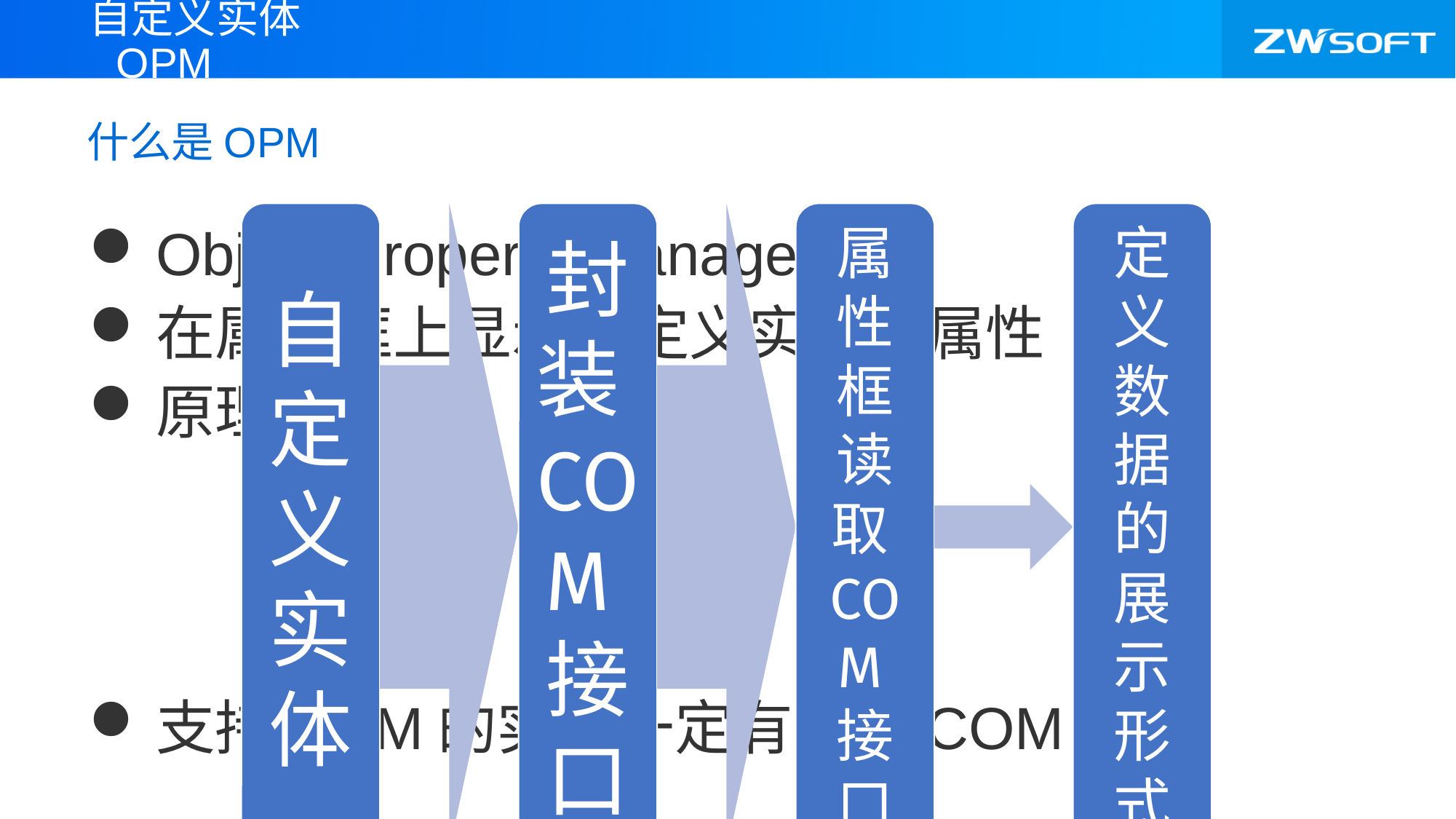

自定义实体OPM
# 什么是OPM
自定义实体
Object Property Manager
在属性框上显示自定义实体的属性
原理：

支持OPM的实体一定有开放COM接口